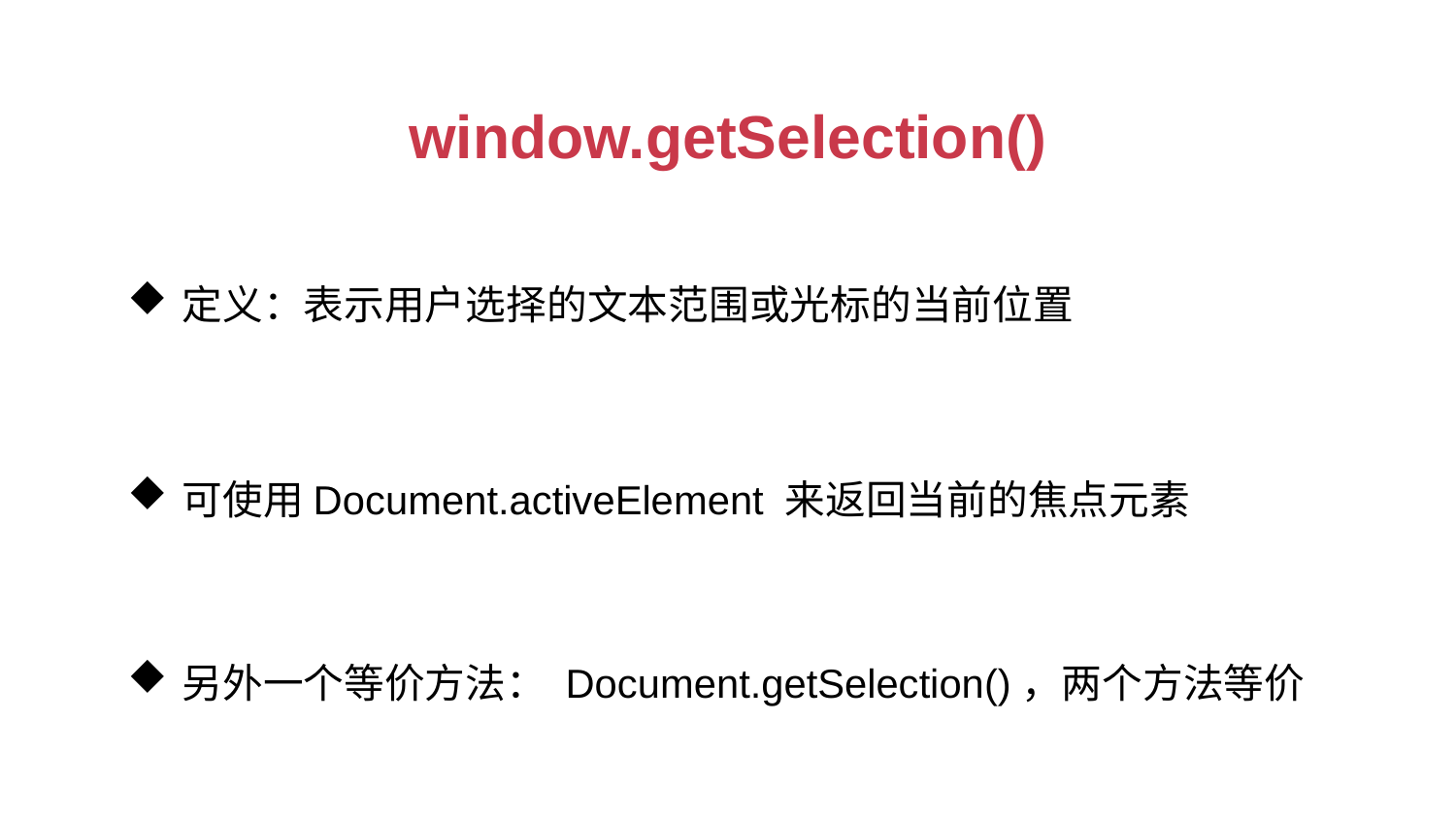

window.getSelection()
定义：表示用户选择的文本范围或光标的当前位置
可使用Document.activeElement 来返回当前的焦点元素
另外一个等价方法： Document.getSelection()，两个方法等价